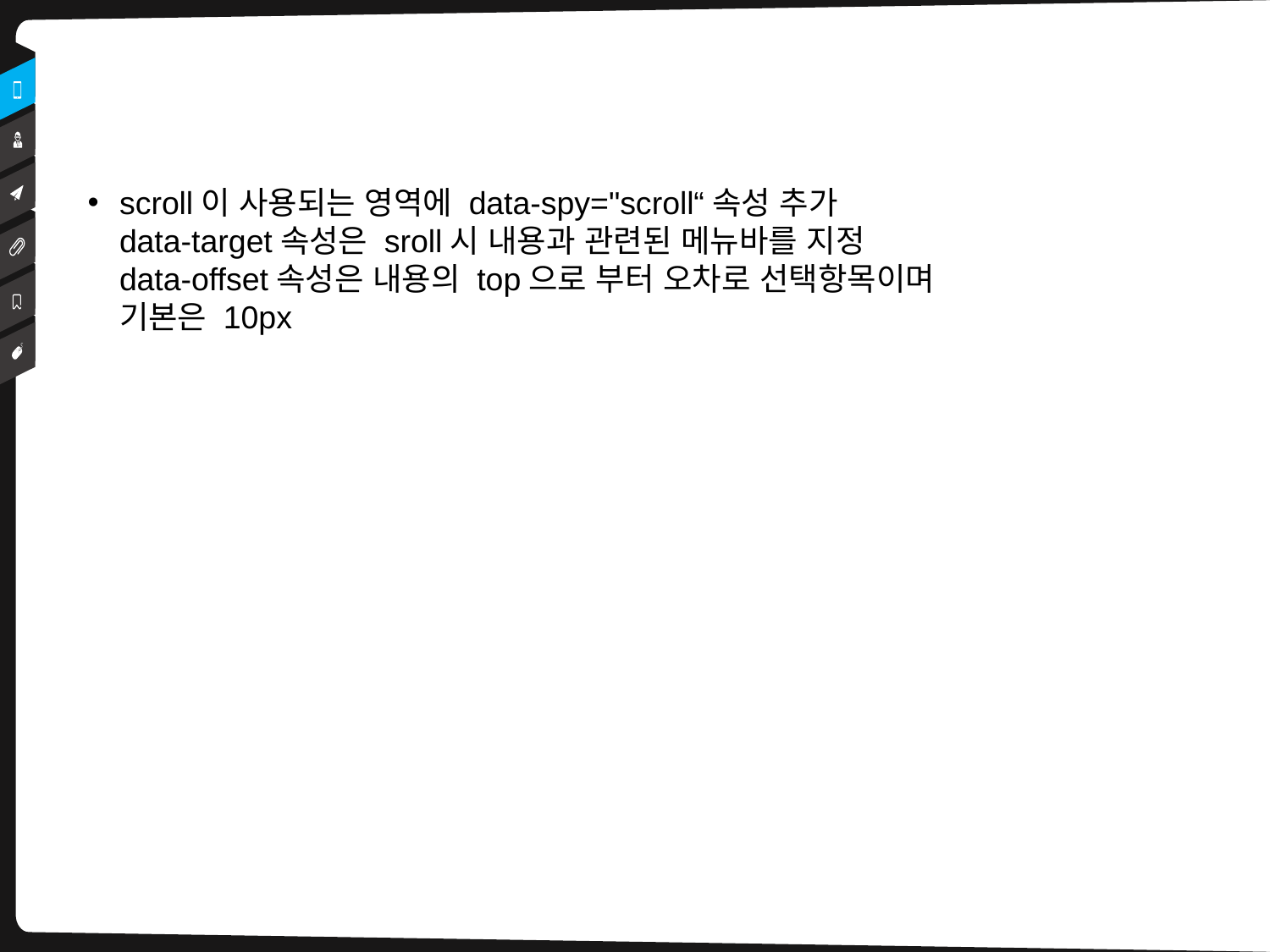

scroll이 사용되는 영역에 data-spy="scroll“속성 추가
data-target속성은 sroll시 내용과 관련된 메뉴바를 지정
data-offset속성은 내용의 top으로 부터 오차로 선택항목이며
기본은 10px